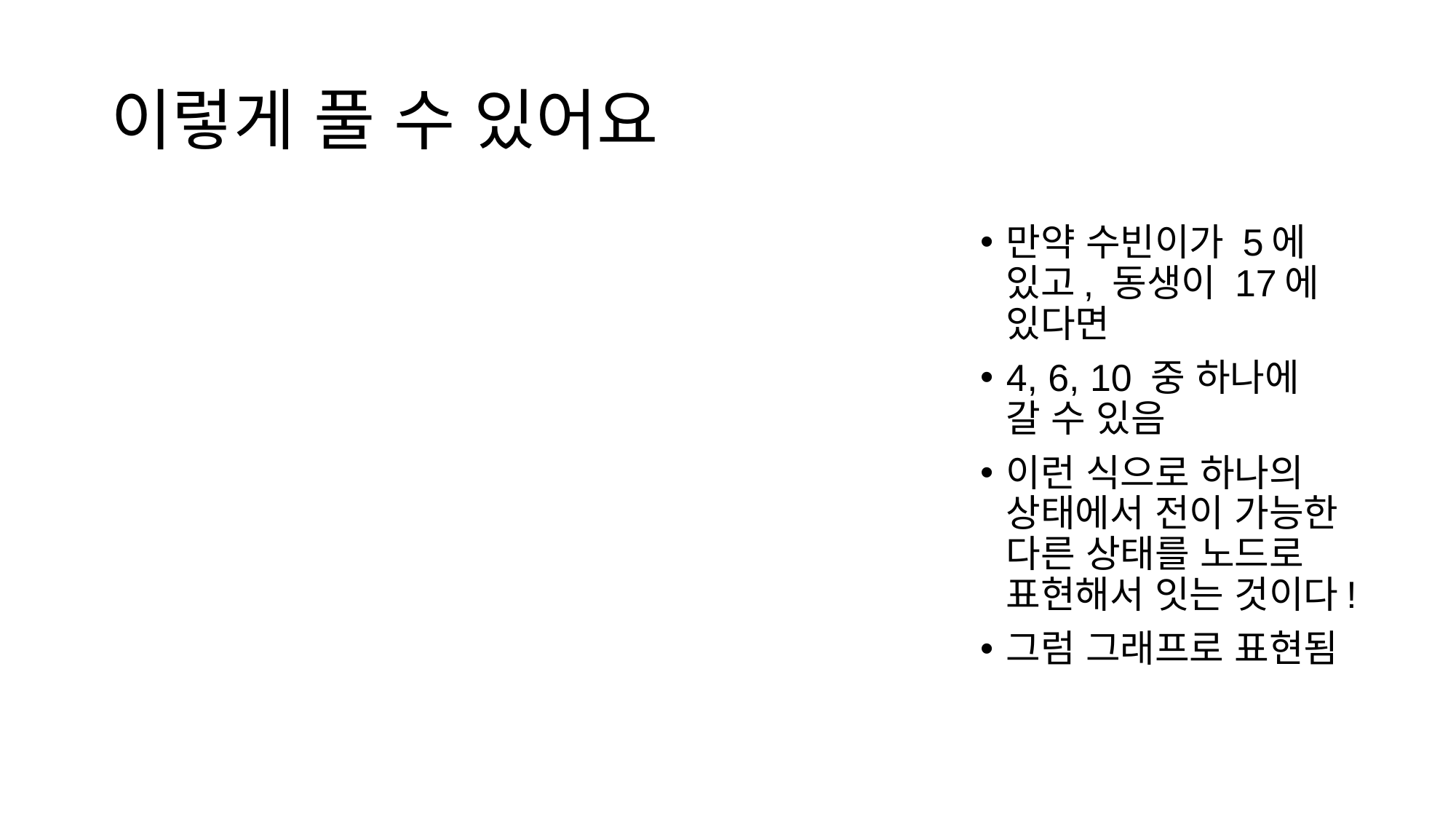

# 이렇게 풀 수 있어요
만약 수빈이가 5에 있고, 동생이 17에 있다면
4, 6, 10 중 하나에 갈 수 있음
이런 식으로 하나의 상태에서 전이 가능한 다른 상태를 노드로 표현해서 잇는 것이다!
그럼 그래프로 표현됨